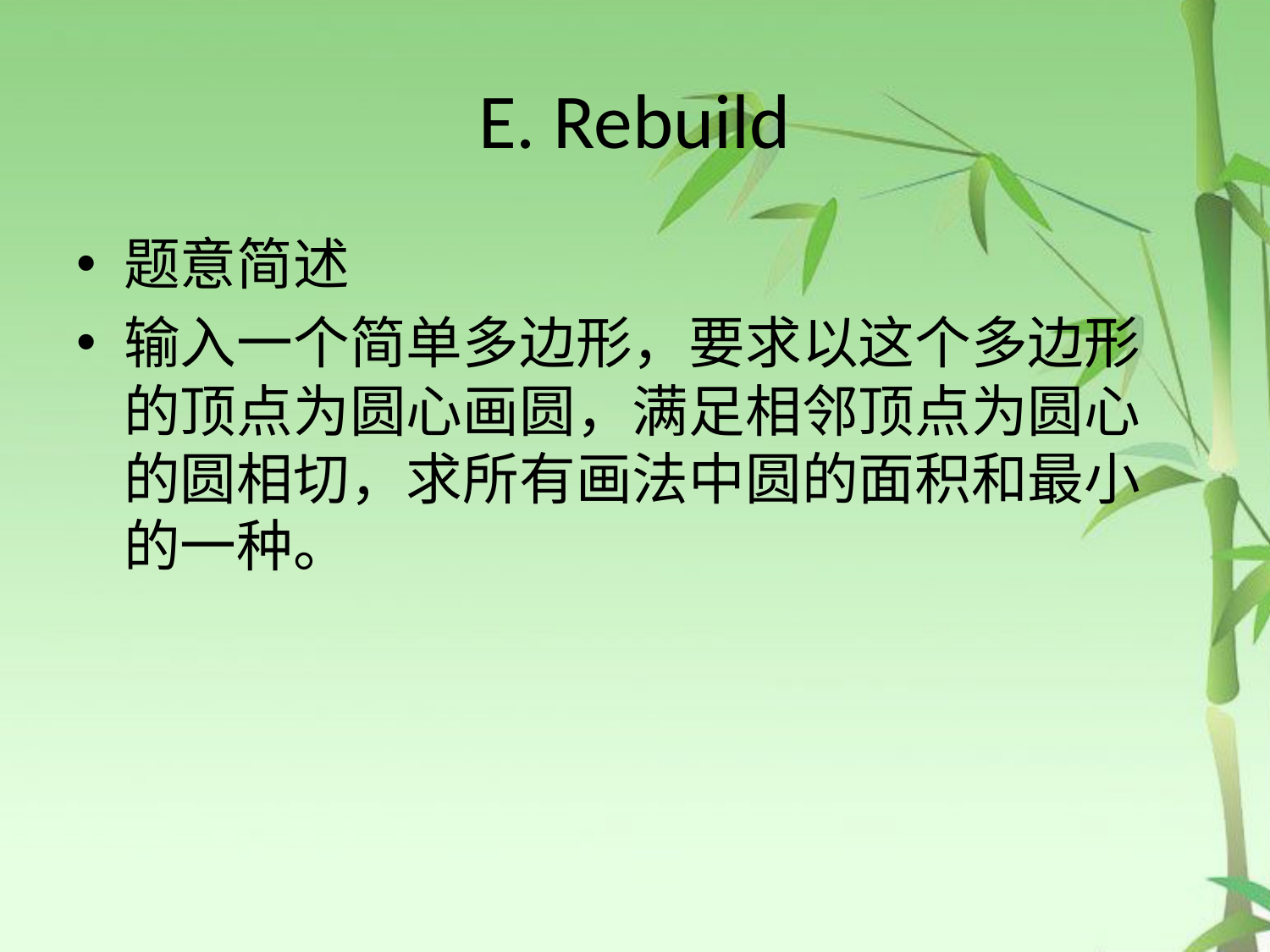

# E. Rebuild
题意简述
输入一个简单多边形，要求以这个多边形的顶点为圆心画圆，满足相邻顶点为圆心的圆相切，求所有画法中圆的面积和最小的一种。